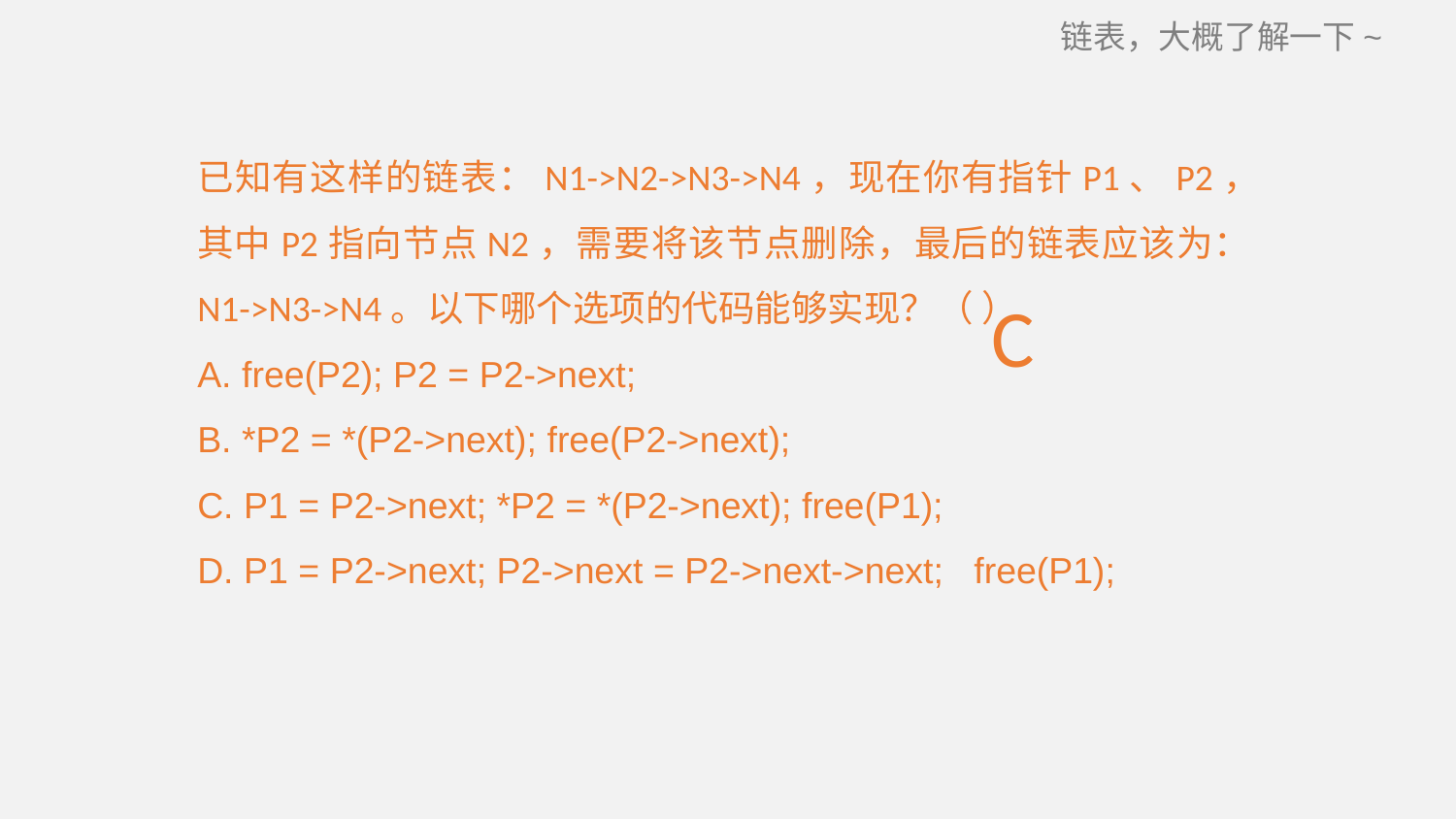

链表，大概了解一下~
已知有这样的链表：N1->N2->N3->N4，现在你有指针P1、P2，其中P2指向节点N2，需要将该节点删除，最后的链表应该为：N1->N3->N4。以下哪个选项的代码能够实现？（ ）
A. free(P2); P2 = P2->next;
B. *P2 = *(P2->next); free(P2->next);
C. P1 = P2->next; *P2 = *(P2->next); free(P1);
D. P1 = P2->next; P2->next = P2->next->next;   free(P1);
C